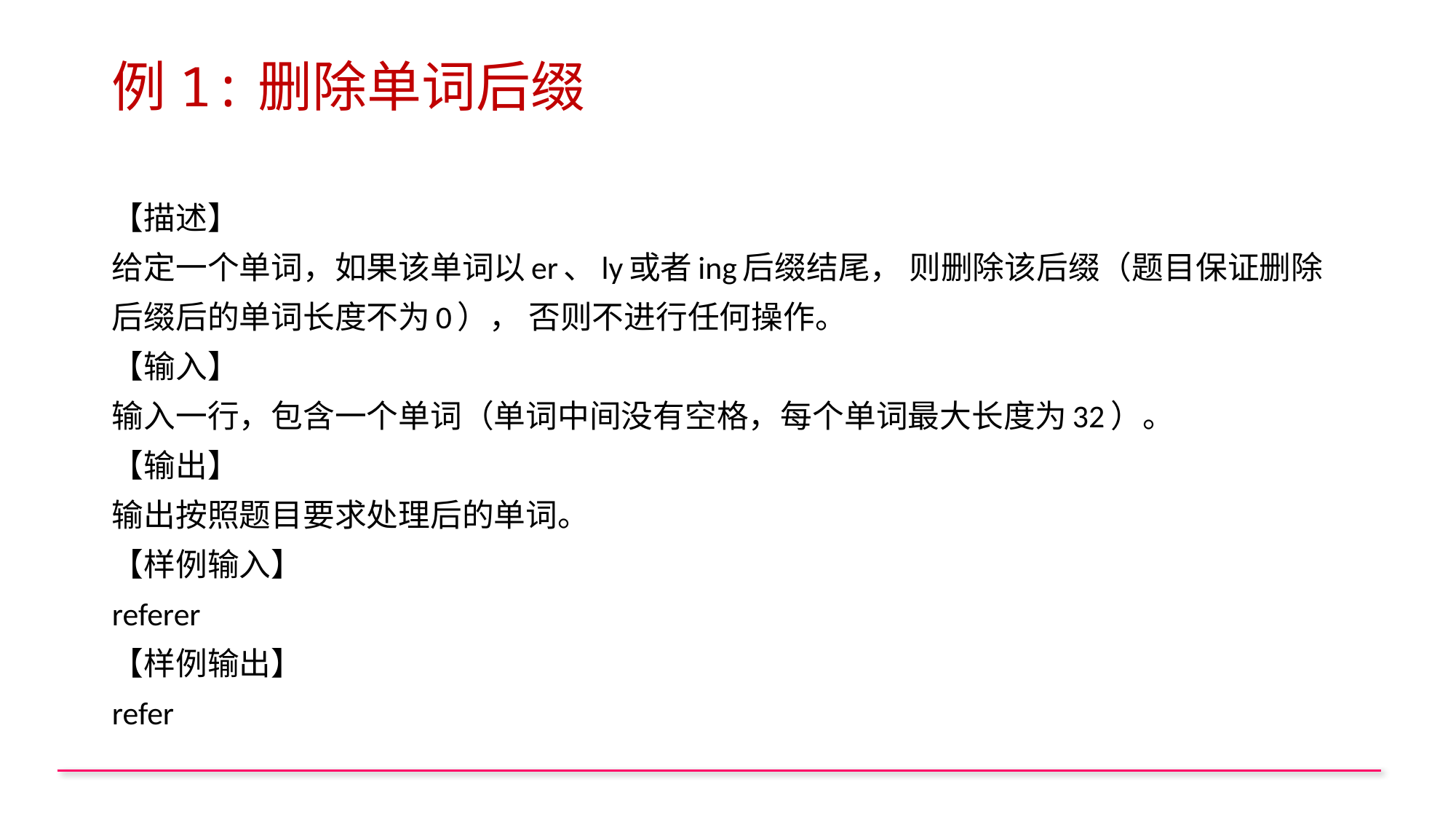

# 例1:删除单词后缀
【描述】
给定一个单词，如果该单词以er、ly或者ing后缀结尾， 则删除该后缀（题目保证删除后缀后的单词长度不为0）， 否则不进行任何操作。
【输入】
输入一行，包含一个单词（单词中间没有空格，每个单词最大长度为32）。
【输出】
输出按照题目要求处理后的单词。
【样例输入】
referer
【样例输出】
refer